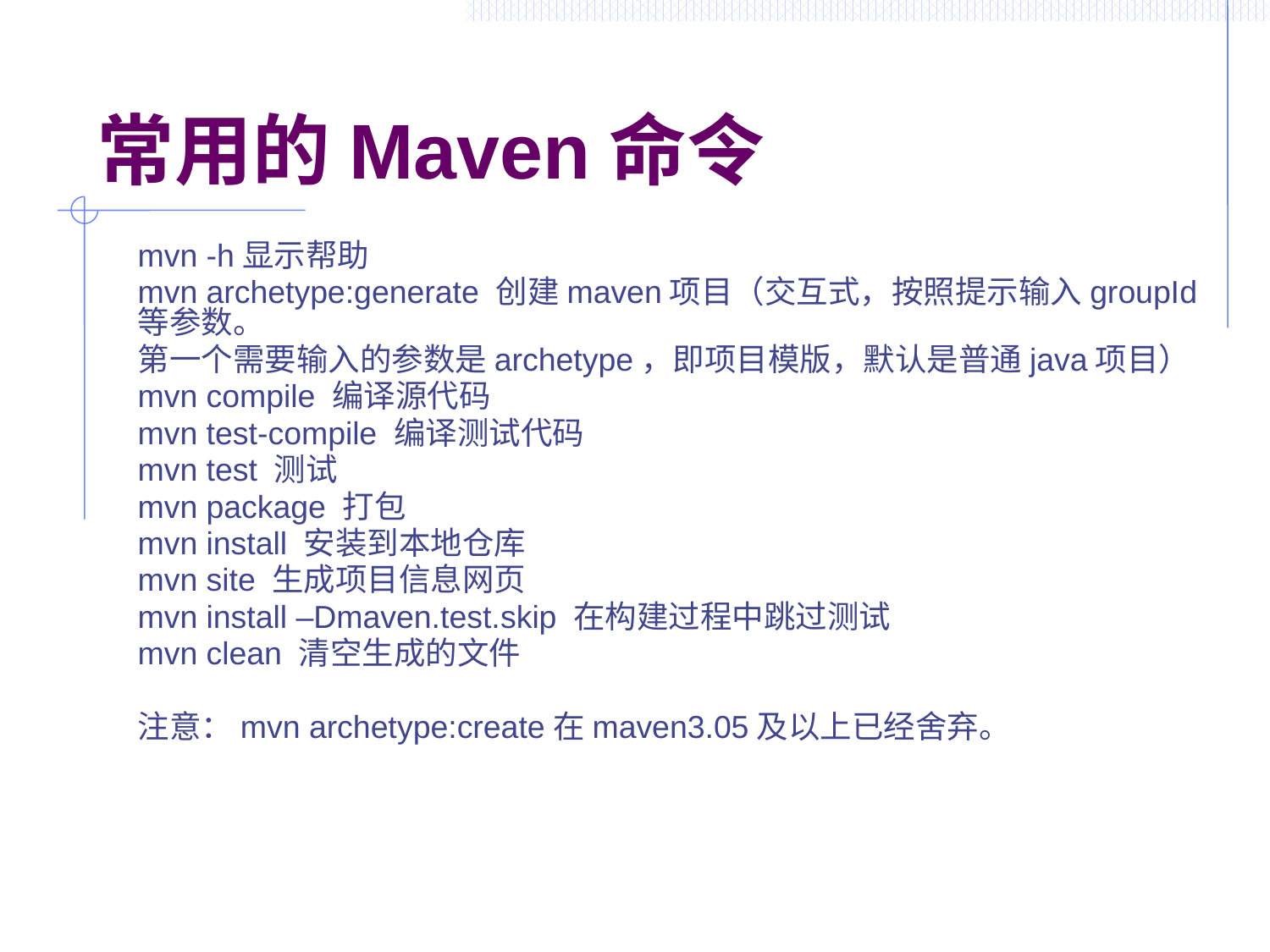

# 常用的Maven命令
mvn -h显示帮助
mvn archetype:generate 创建maven项目（交互式，按照提示输入groupId等参数。
第一个需要输入的参数是archetype，即项目模版，默认是普通java项目）
mvn compile 编译源代码
mvn test-compile 编译测试代码
mvn test 测试
mvn package 打包
mvn install 安装到本地仓库
mvn site 生成项目信息网页
mvn install –Dmaven.test.skip 在构建过程中跳过测试
mvn clean 清空生成的文件

注意：mvn archetype:create在maven3.05及以上已经舍弃。